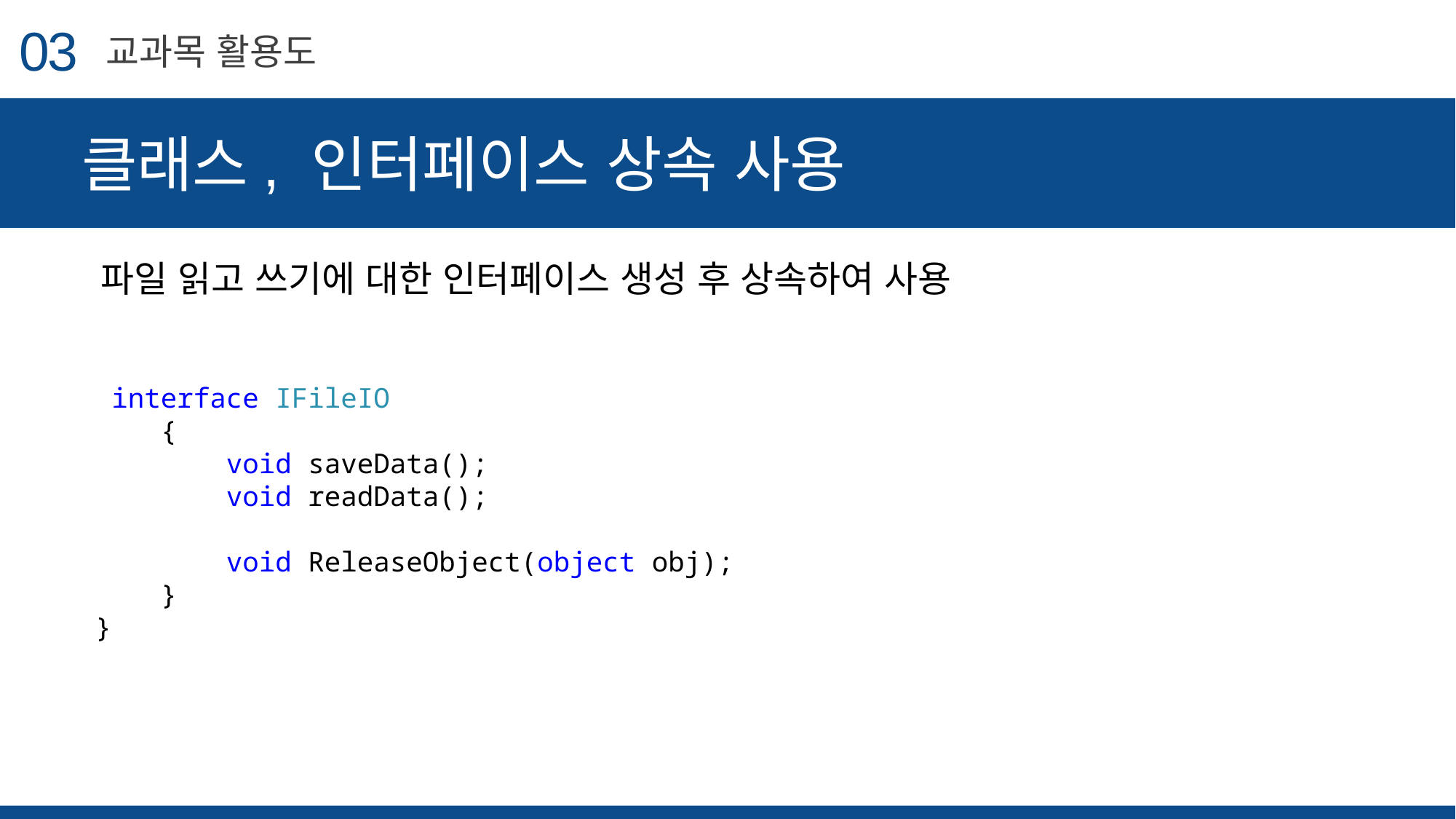

03
교과목 활용도

클래스, 인터페이스 상속 사용
파일 읽고 쓰기에 대한 인터페이스 생성 후 상속하여 사용
 interface IFileIO
    {
        void saveData();
        void readData();

        void ReleaseObject(object obj);
    }
}